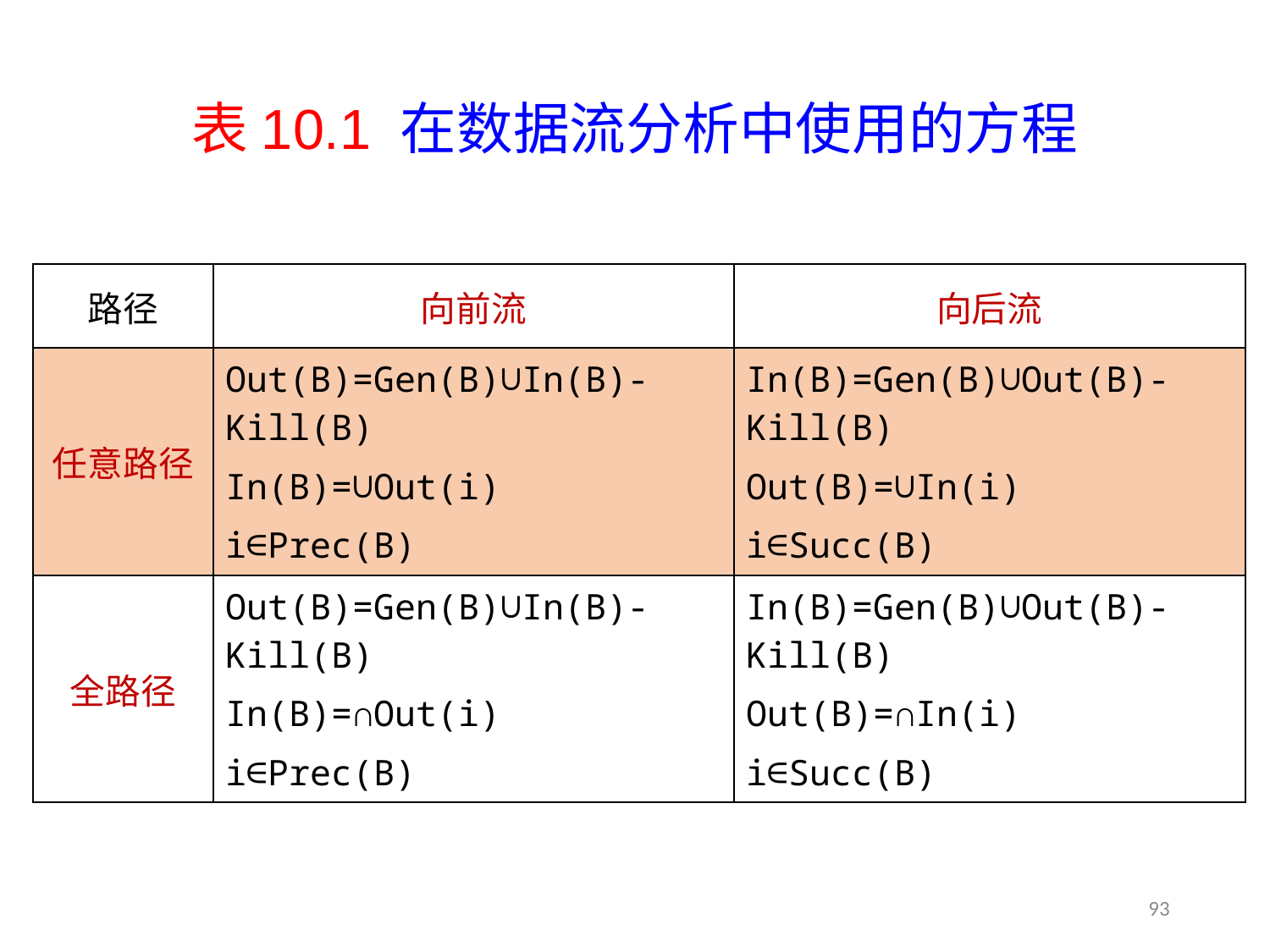

# 表10.1 在数据流分析中使用的方程
| 路径 | 向前流 | 向后流 |
| --- | --- | --- |
| 任意路径 | Out(B)=Gen(B)∪In(B)-Kill(B) In(B)=∪Out(i) i∈Prec(B) | In(B)=Gen(B)∪Out(B)-Kill(B) Out(B)=∪In(i) i∈Succ(B) |
| 全路径 | Out(B)=Gen(B)∪In(B)-Kill(B) In(B)=∩Out(i) i∈Prec(B) | In(B)=Gen(B)∪Out(B)-Kill(B) Out(B)=∩In(i) i∈Succ(B) |
93